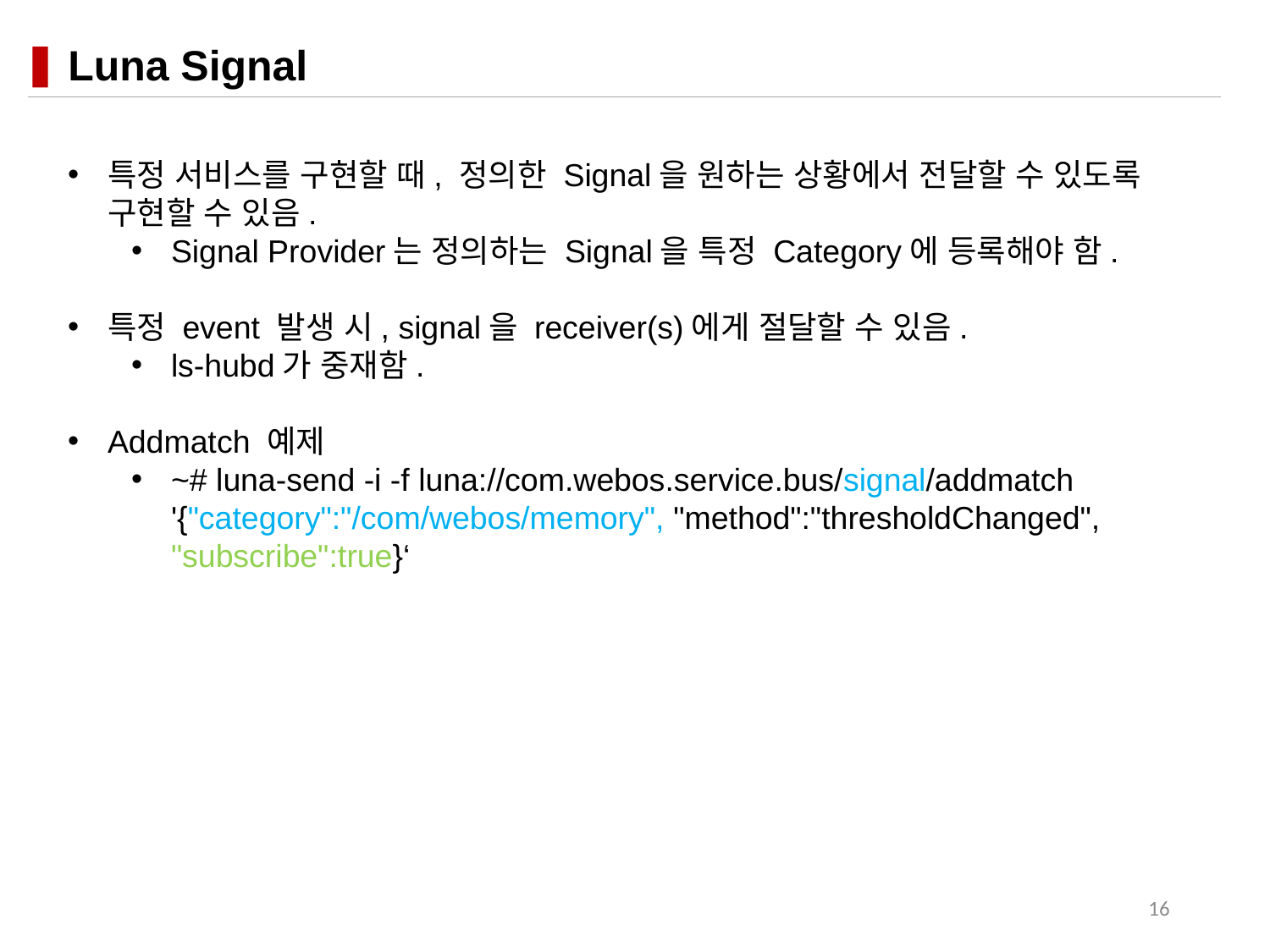

# Luna Signal
특정 서비스를 구현할 때, 정의한 Signal을 원하는 상황에서 전달할 수 있도록 구현할 수 있음.
Signal Provider는 정의하는 Signal을 특정 Category에 등록해야 함.

특정 event 발생 시, signal을 receiver(s)에게 절달할 수 있음.
ls-hubd가 중재함.

Addmatch 예제
~# luna-send -i -f luna://com.webos.service.bus/signal/addmatch '{"category":"/com/webos/memory", "method":"thresholdChanged", "subscribe":true}‘

16